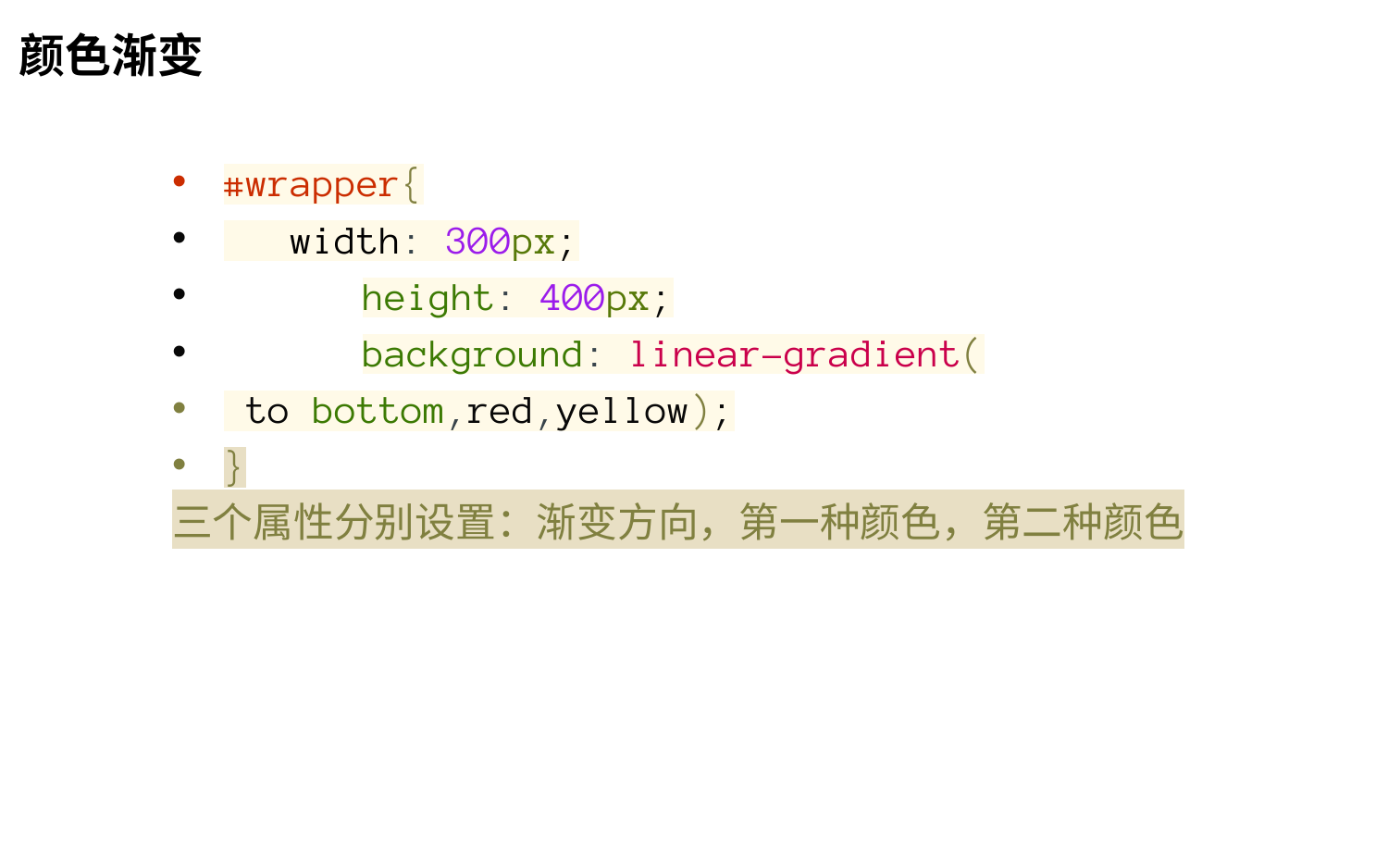

# 颜色渐变
#wrapper{
   width: 300px;
	height: 400px;
	background: linear-gradient(
 to bottom,red,yellow);
}
三个属性分别设置：渐变方向，第一种颜色，第二种颜色